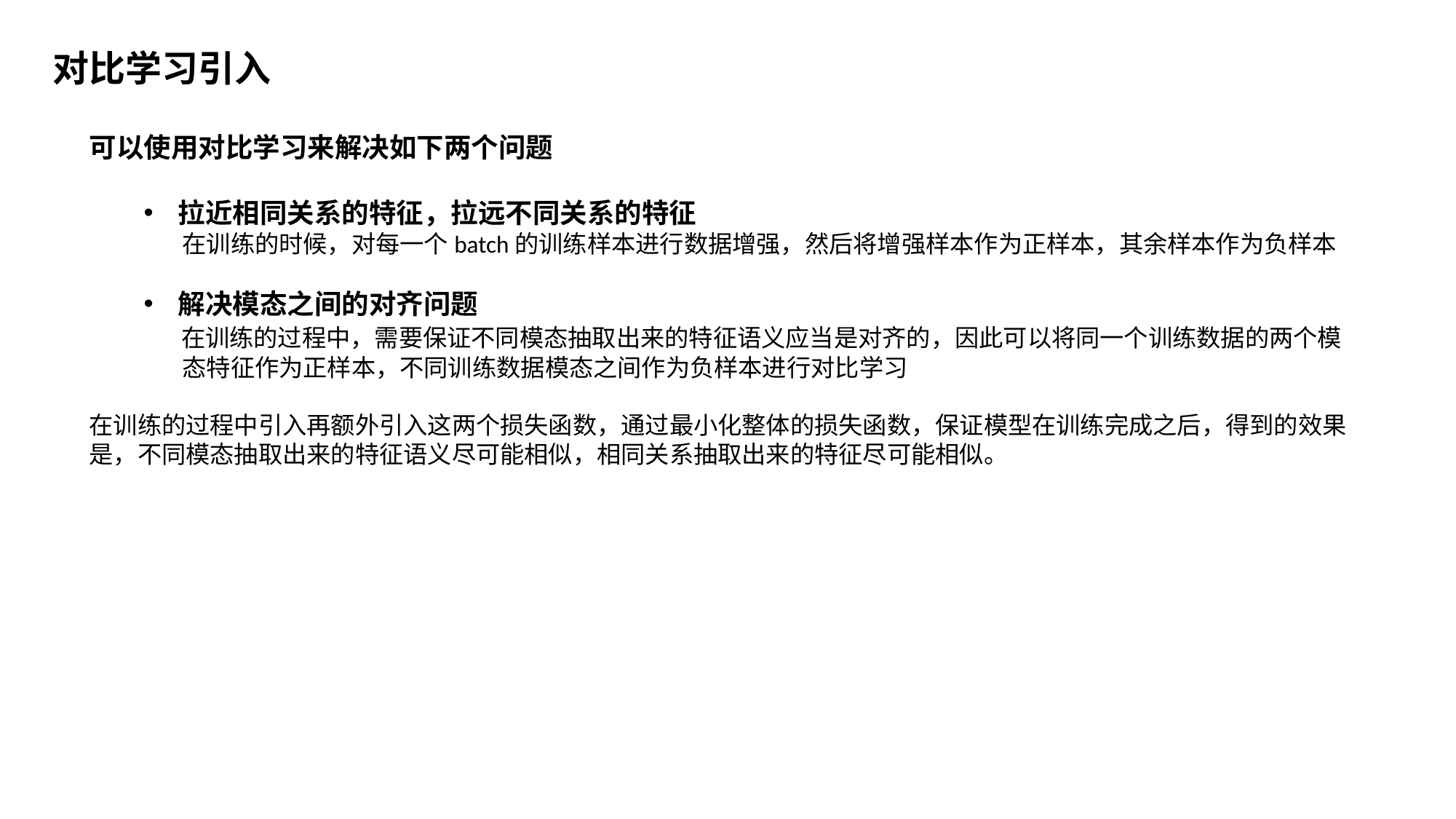

对比学习引入
可以使用对比学习来解决如下两个问题

拉近相同关系的特征，拉远不同关系的特征
      在训练的时候，对每一个batch的训练样本进行数据增强，然后将增强样本作为正样本，其余样本作为负样本

解决模态之间的对齐问题
     在训练的过程中，需要保证不同模态抽取出来的特征语义应当是对齐的，因此可以将同一个训练数据的两个模
      态特征作为正样本，不同训练数据模态之间作为负样本进行对比学习

在训练的过程中引入再额外引入这两个损失函数，通过最小化整体的损失函数，保证模型在训练完成之后，得到的效果是，不同模态抽取出来的特征语义尽可能相似，相同关系抽取出来的特征尽可能相似。